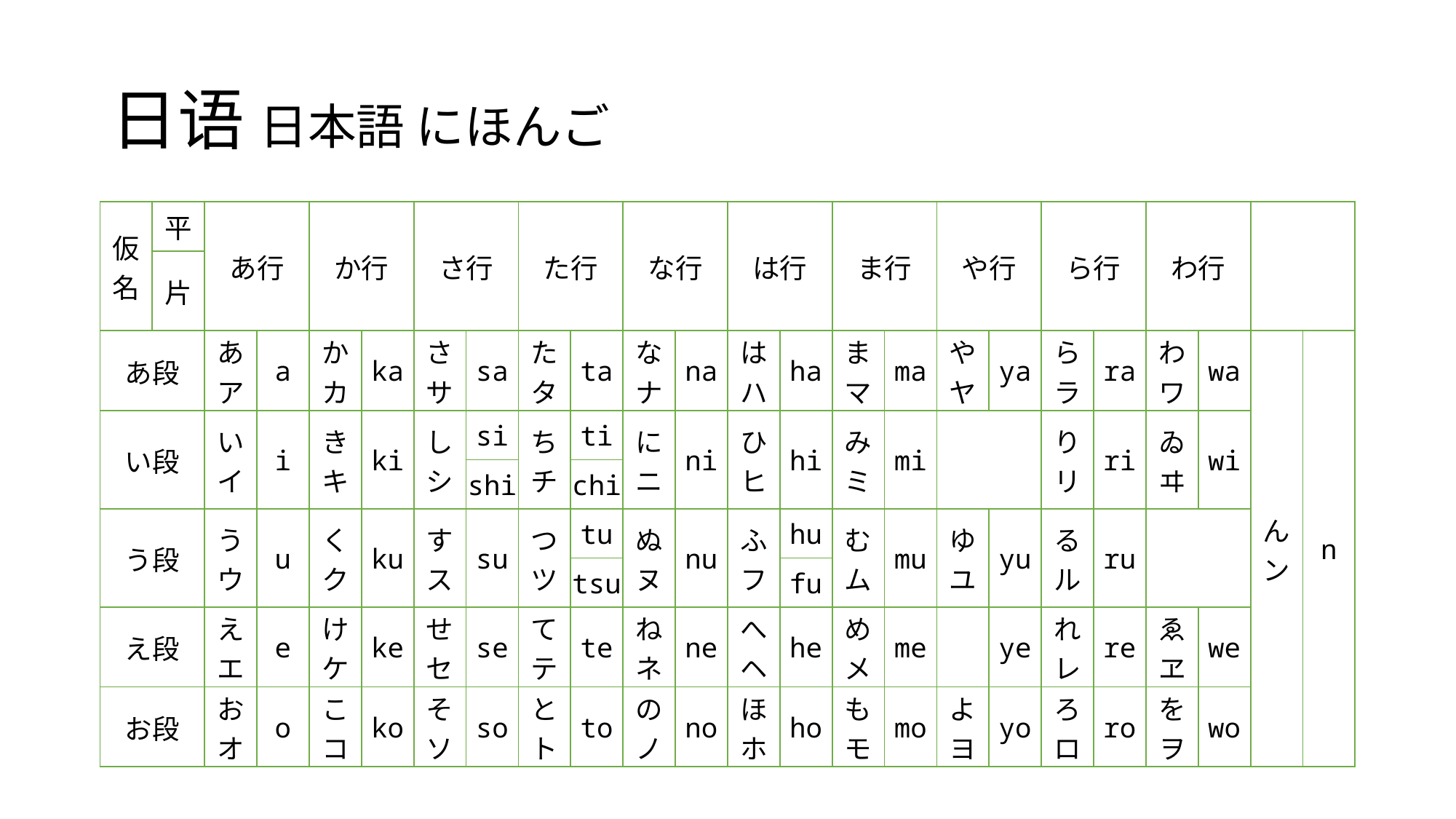

# 日语 日本語 にほんご
| 仮名 | 平 | あ行 |  | か行 |  | さ行 |  | た行 |  | な行 |  | は行 |  | ま行 |  | や行 |  | ら行 |  | わ行 |  |  |  |
| --- | --- | --- | --- | --- | --- | --- | --- | --- | --- | --- | --- | --- | --- | --- | --- | --- | --- | --- | --- | --- | --- | --- | --- |
|  | 片 |  |  |  |  |  |  |  |  |  |  |  |  |  |  |  |  |  |  |  |  |  |  |
| あ段 |  | あア | a | かカ | ka | さサ | sa | たタ | ta | なナ | na | はハ | ha | まマ | ma | やヤ | ya | らラ | ra | わワ | wa | んン | n |
| い段 |  | いイ | i | きキ | ki | しシ | si | ちチ | ti | にニ | ni | ひヒ | hi | みミ | mi |  |  | りリ | ri | ゐヰ | wi |  |  |
|  |  |  |  |  |  |  | shi |  | chi |  |  |  |  |  |  |  |  |  |  |  |  |  |  |
| う段 |  | うウ | u | くク | ku | すス | su | つツ | tu | ぬヌ | nu | ふフ | hu | むム | mu | ゆユ | yu | るル | ru |  |  |  |  |
|  |  |  |  |  |  |  |  |  | tsu |  |  |  | fu |  |  |  |  |  |  |  |  |  |  |
| え段 |  | えエ | e | けケ | ke | せセ | se | てテ | te | ねネ | ne | へヘ | he | めメ | me |  | ye | れレ | re | ゑヱ | we |  |  |
| お段 |  | おオ | o | こコ | ko | そソ | so | とト | to | のノ | no | ほホ | ho | もモ | mo | よヨ | yo | ろロ | ro | をヲ | wo |  |  |